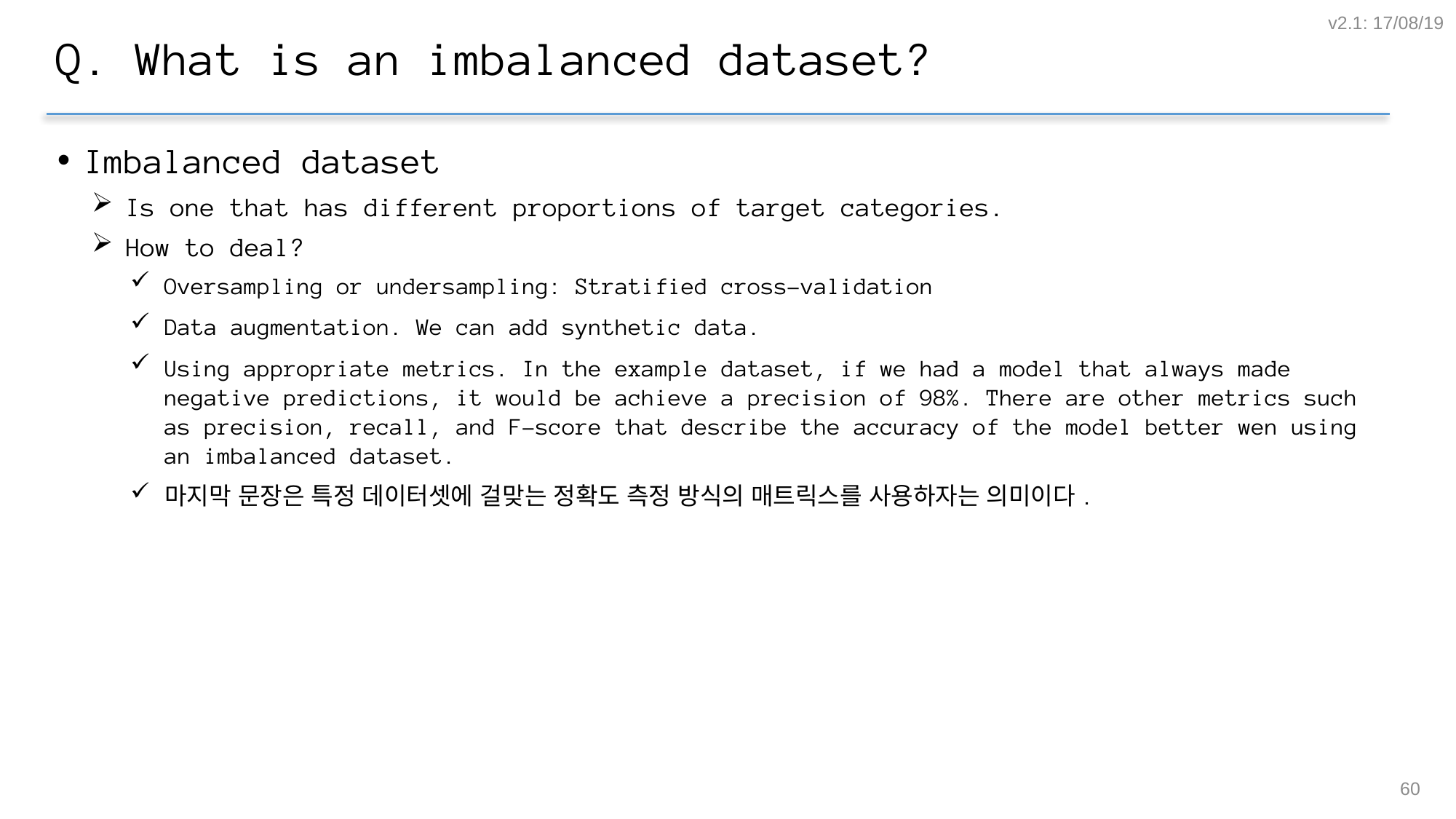

v2.1: 17/08/19
# Q. What is an imbalanced dataset?
Imbalanced dataset
Is one that has different proportions of target categories.
How to deal?
Oversampling or undersampling: Stratified cross-validation
Data augmentation. We can add synthetic data.
Using appropriate metrics. In the example dataset, if we had a model that always made negative predictions, it would be achieve a precision of 98%. There are other metrics such as precision, recall, and F-score that describe the accuracy of the model better wen using an imbalanced dataset.
마지막 문장은 특정 데이터셋에 걸맞는 정확도 측정 방식의 매트릭스를 사용하자는 의미이다.

60